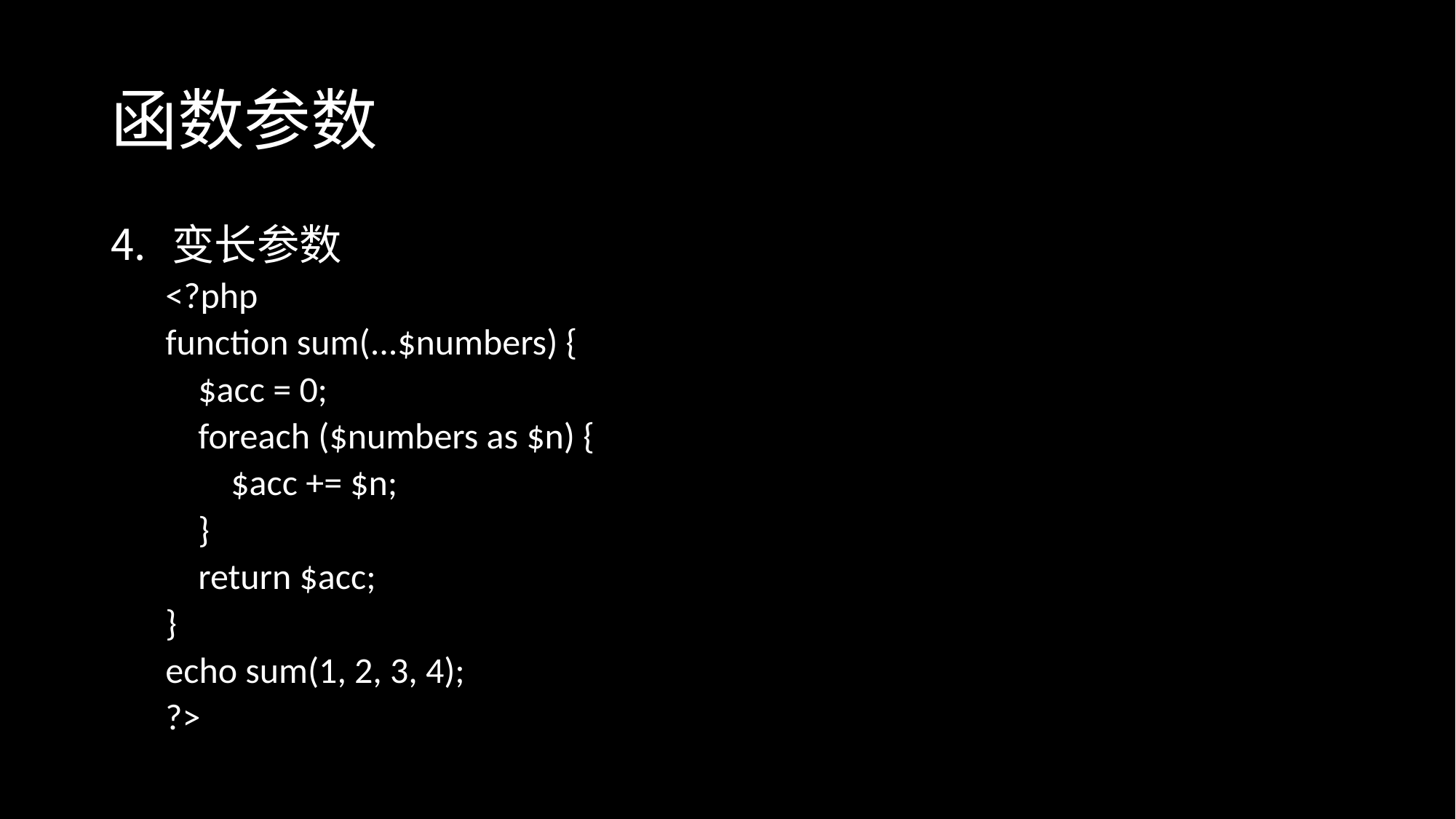

# 函数参数
变长参数
<?php
function sum(...$numbers) {
    $acc = 0;
    foreach ($numbers as $n) {
        $acc += $n;
    }
    return $acc;
}
echo sum(1, 2, 3, 4);
?>